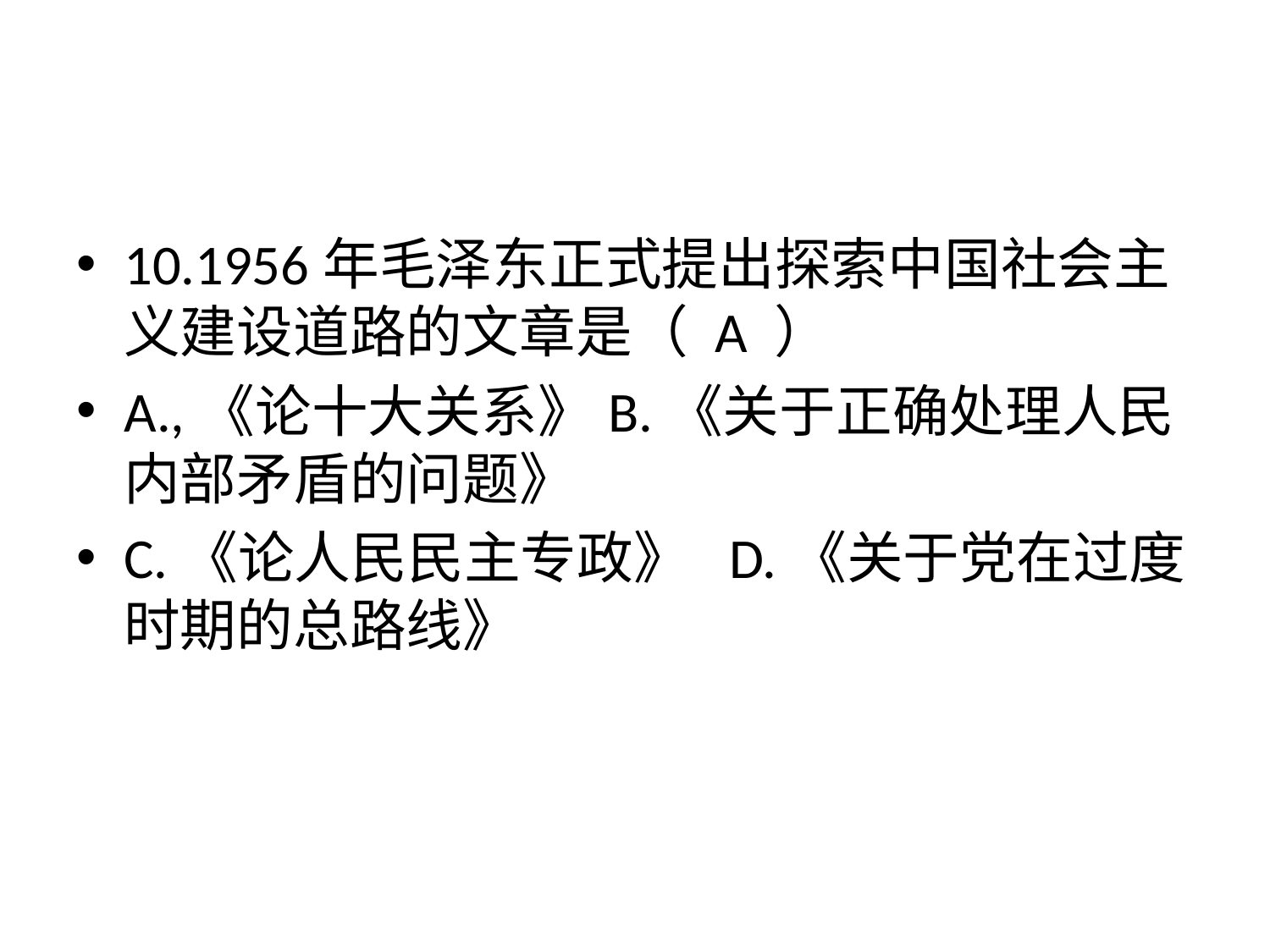

#
10.1956年毛泽东正式提出探索中国社会主义建设道路的文章是（ A ）
A.,《论十大关系》B.《关于正确处理人民内部矛盾的问题》
C.《论人民民主专政》  D.《关于党在过度时期的总路线》